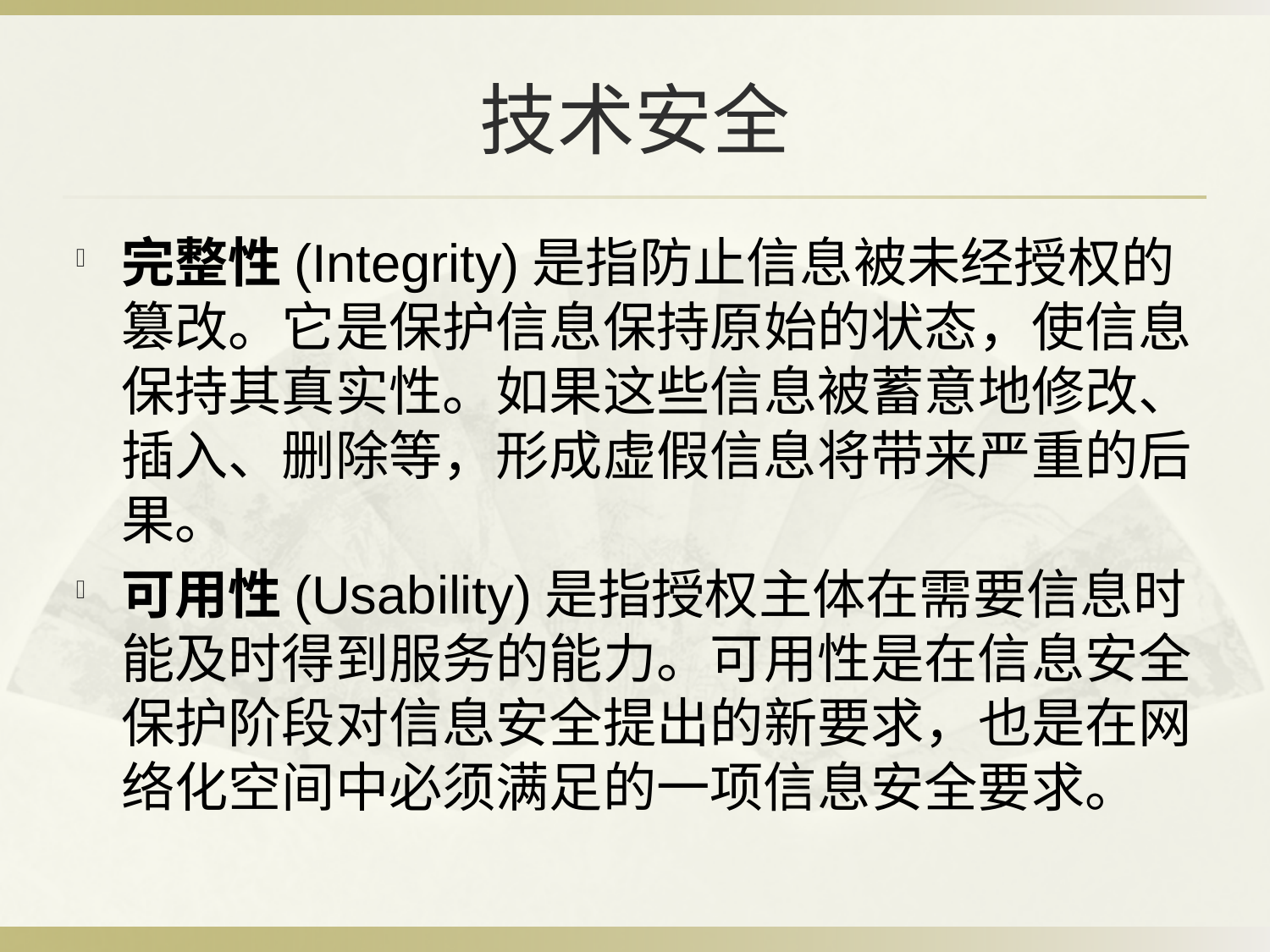

# 技术安全
完整性(Integrity)是指防止信息被未经授权的篡改。它是保护信息保持原始的状态，使信息保持其真实性。如果这些信息被蓄意地修改、插入、删除等，形成虚假信息将带来严重的后果。
可用性(Usability)是指授权主体在需要信息时能及时得到服务的能力。可用性是在信息安全保护阶段对信息安全提出的新要求，也是在网络化空间中必须满足的一项信息安全要求。